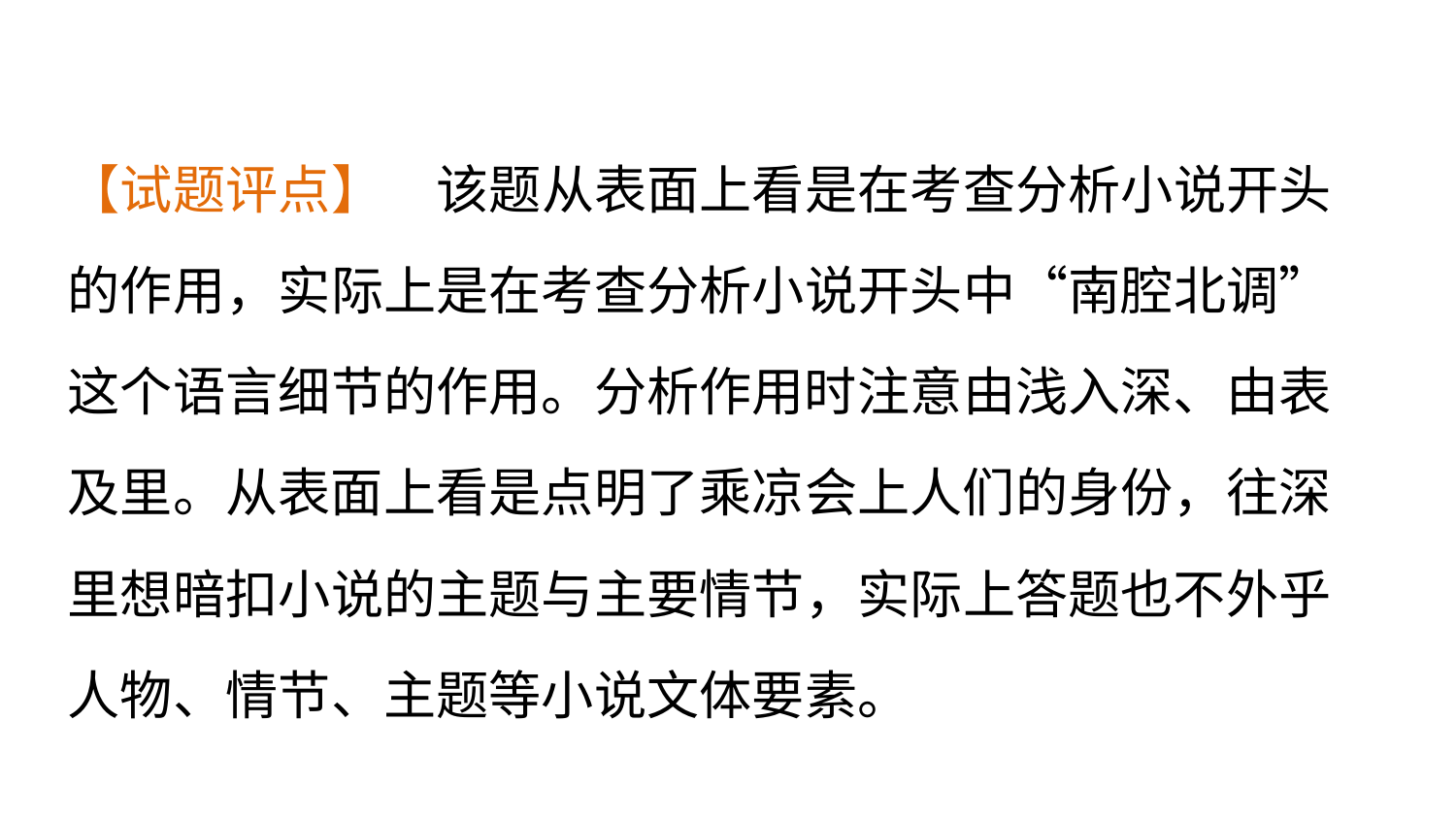

【试题评点】　该题从表面上看是在考查分析小说开头的作用，实际上是在考查分析小说开头中“南腔北调”这个语言细节的作用。分析作用时注意由浅入深、由表及里。从表面上看是点明了乘凉会上人们的身份，往深里想暗扣小说的主题与主要情节，实际上答题也不外乎人物、情节、主题等小说文体要素。